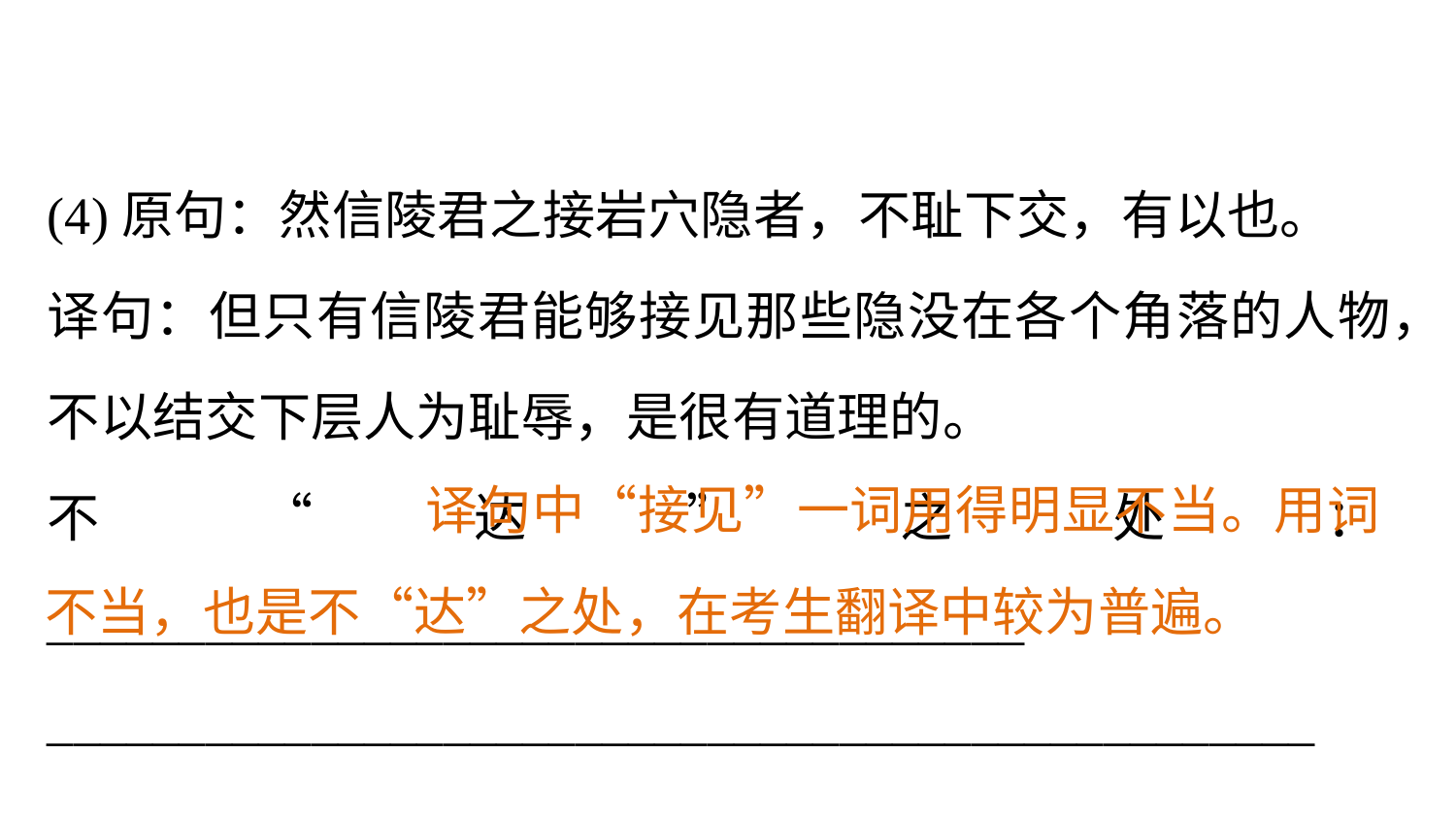

(4)原句：然信陵君之接岩穴隐者，不耻下交，有以也。
译句：但只有信陵君能够接见那些隐没在各个角落的人物，不以结交下层人为耻辱，是很有道理的。
不“达”之处：_____________________________________
________________________________________________
                              译句中“接见”一词用得明显不当。用词不当，也是不“达”之处，在考生翻译中较为普遍。